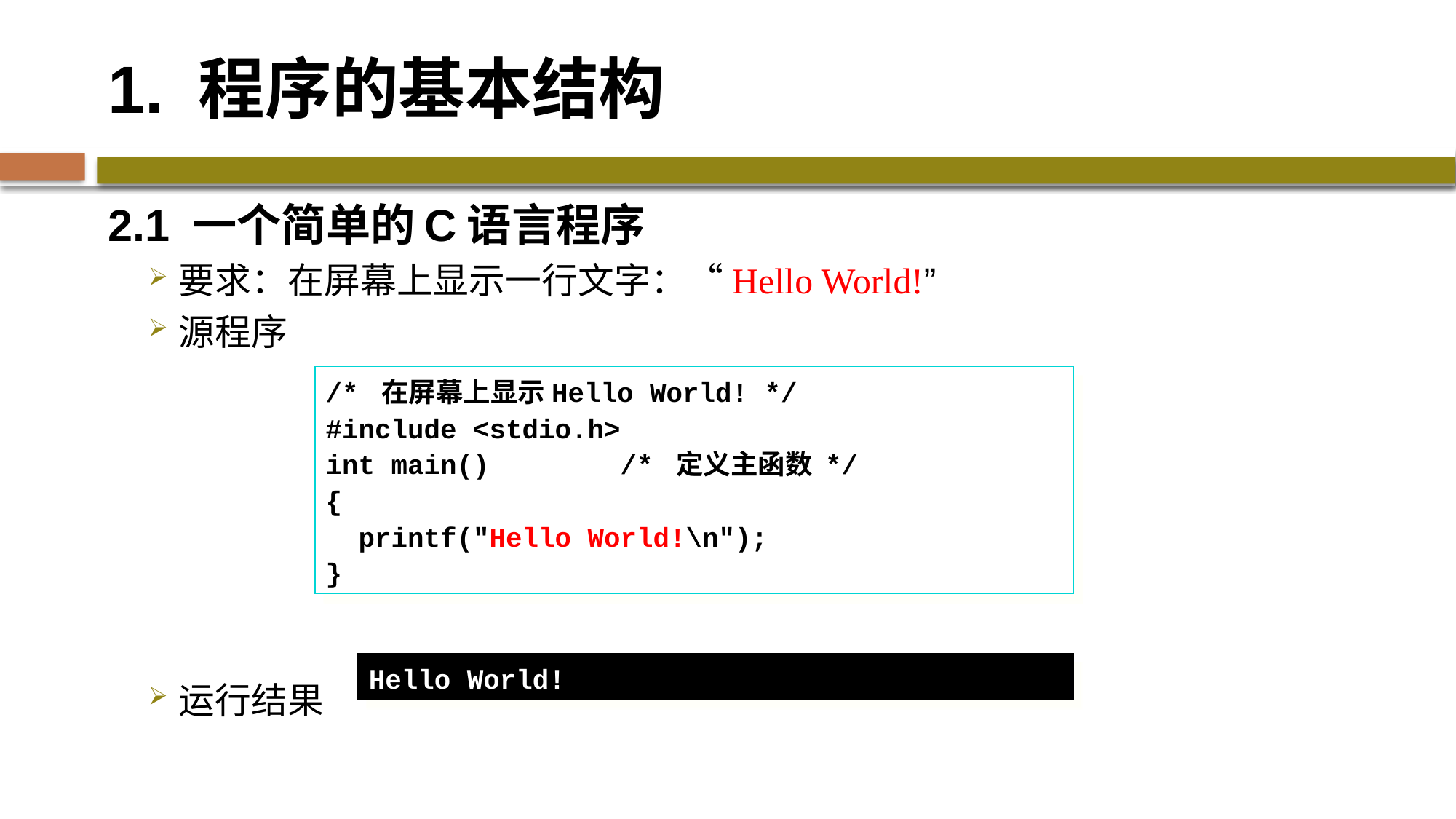

# 1. 程序的基本结构
2.1 一个简单的C语言程序
要求：在屏幕上显示一行文字：“Hello World!”
源程序

运行结果
/* 在屏幕上显示Hello World! */
#include <stdio.h>
int main()        /* 定义主函数 */
{
  printf("Hello World!\n");
}
Hello World!